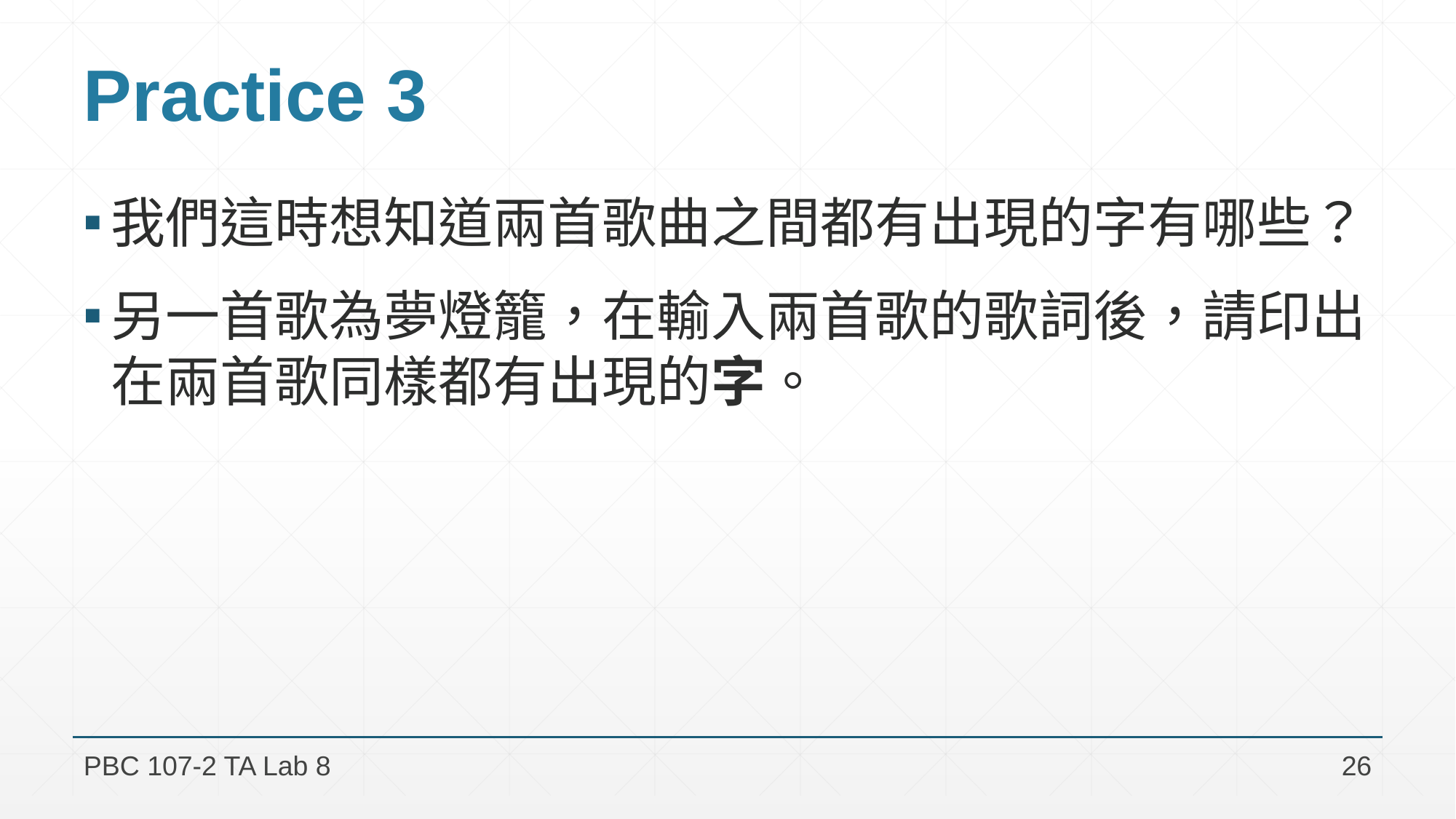

# Practice 3
我們這時想知道兩首歌曲之間都有出現的字有哪些？
另一首歌為夢燈籠，在輸入兩首歌的歌詞後，請印出在兩首歌同樣都有出現的字。

PBC 107-2 TA Lab 8
26